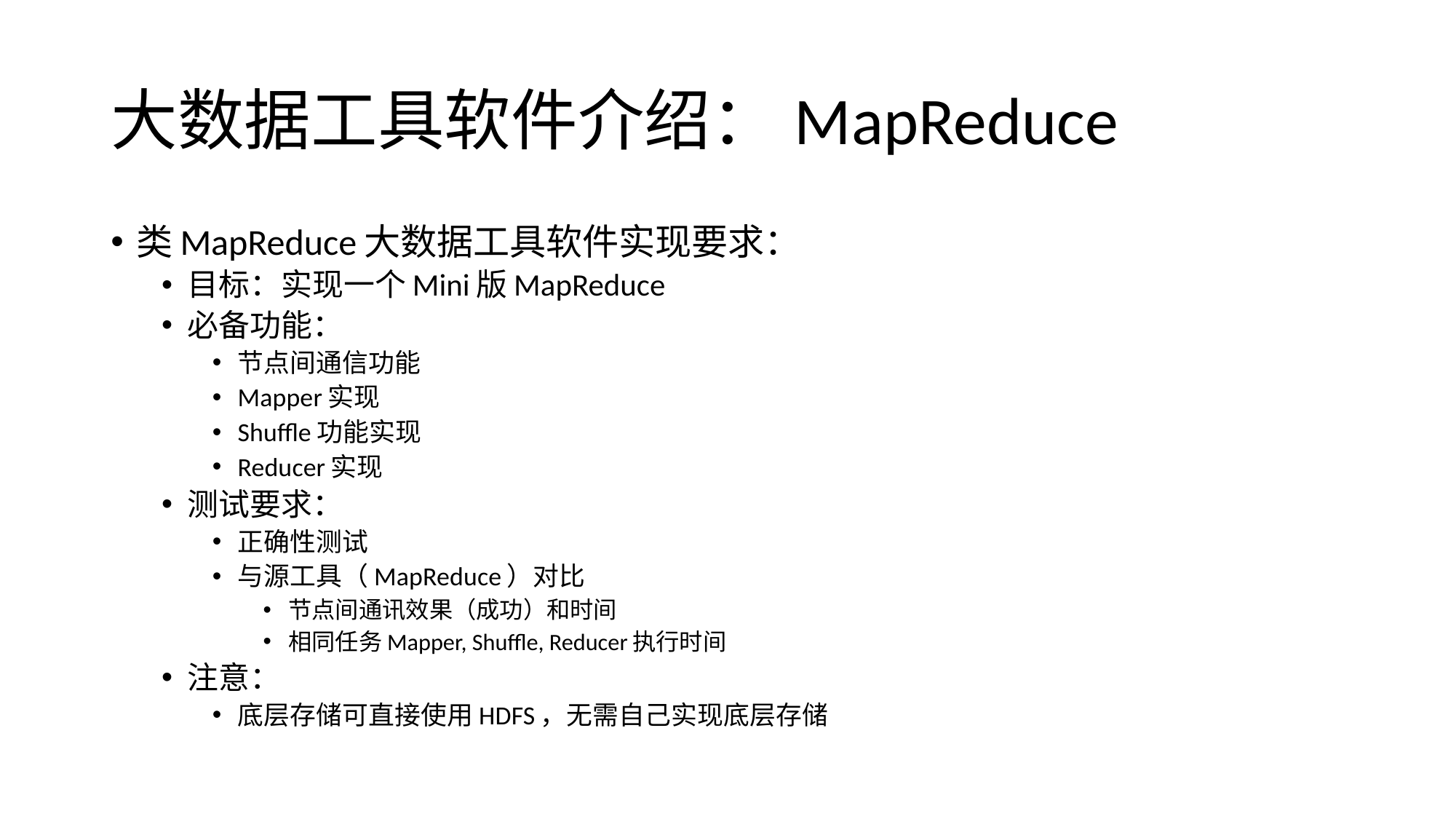

# 大数据工具软件介绍：MapReduce
类MapReduce大数据工具软件实现要求：
目标：实现一个Mini版MapReduce
必备功能：
节点间通信功能
Mapper实现
Shuffle功能实现
Reducer实现
测试要求：
正确性测试
与源工具（MapReduce）对比
节点间通讯效果（成功）和时间
相同任务Mapper, Shuffle, Reducer执行时间
注意：
底层存储可直接使用HDFS，无需自己实现底层存储